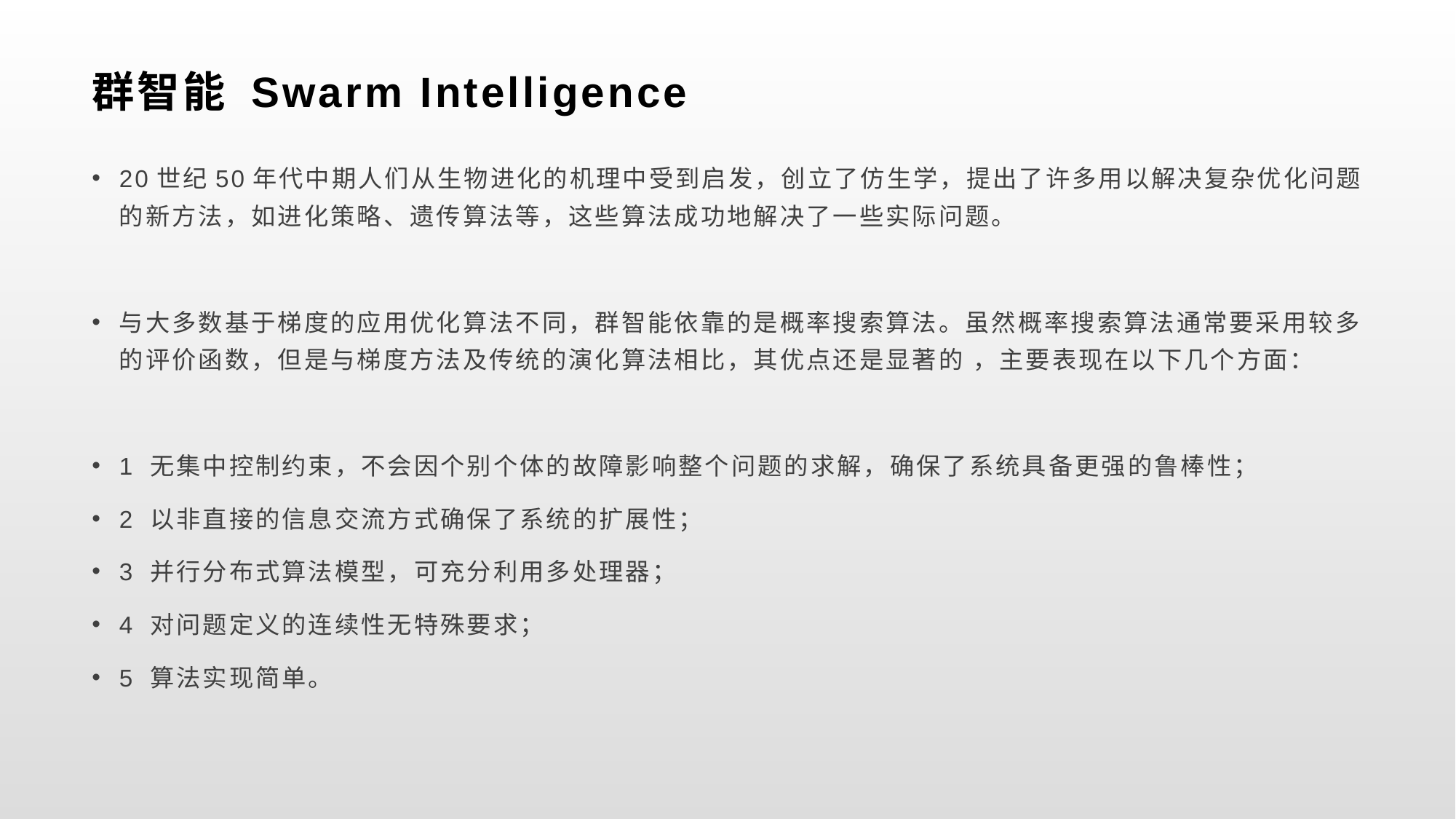

# 群智能 Swarm Intelligence
20世纪50年代中期人们从生物进化的机理中受到启发，创立了仿生学，提出了许多用以解决复杂优化问题的新方法，如进化策略、遗传算法等，这些算法成功地解决了一些实际问题。

与大多数基于梯度的应用优化算法不同，群智能依靠的是概率搜索算法。虽然概率搜索算法通常要采用较多的评价函数，但是与梯度方法及传统的演化算法相比，其优点还是显著的 ，主要表现在以下几个方面：

1 无集中控制约束，不会因个别个体的故障影响整个问题的求解，确保了系统具备更强的鲁棒性；
2 以非直接的信息交流方式确保了系统的扩展性；
3 并行分布式算法模型，可充分利用多处理器；
4 对问题定义的连续性无特殊要求；
5 算法实现简单。